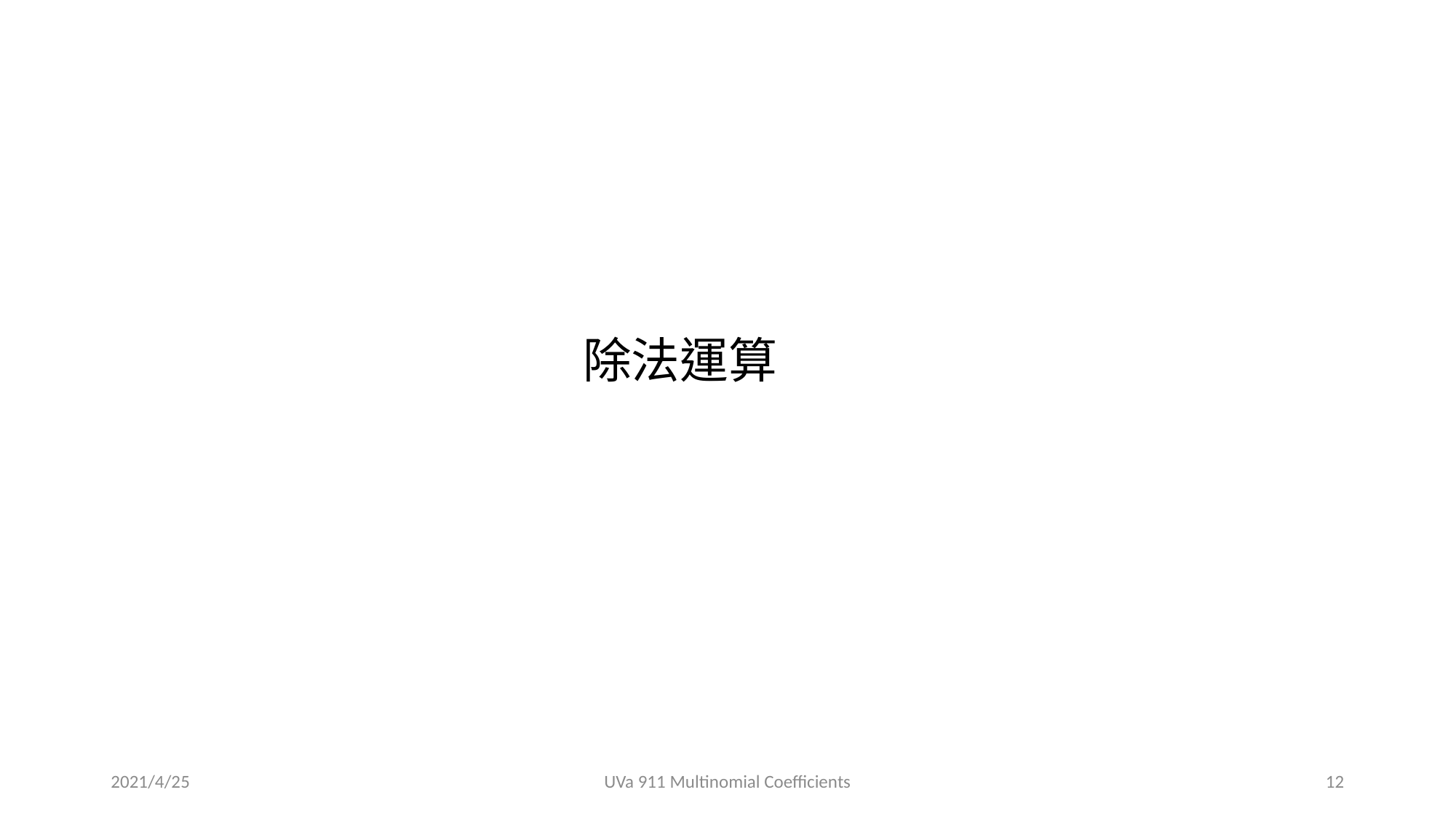

除法運算
2021/4/25
UVa 911 Multinomial Coefficients
12